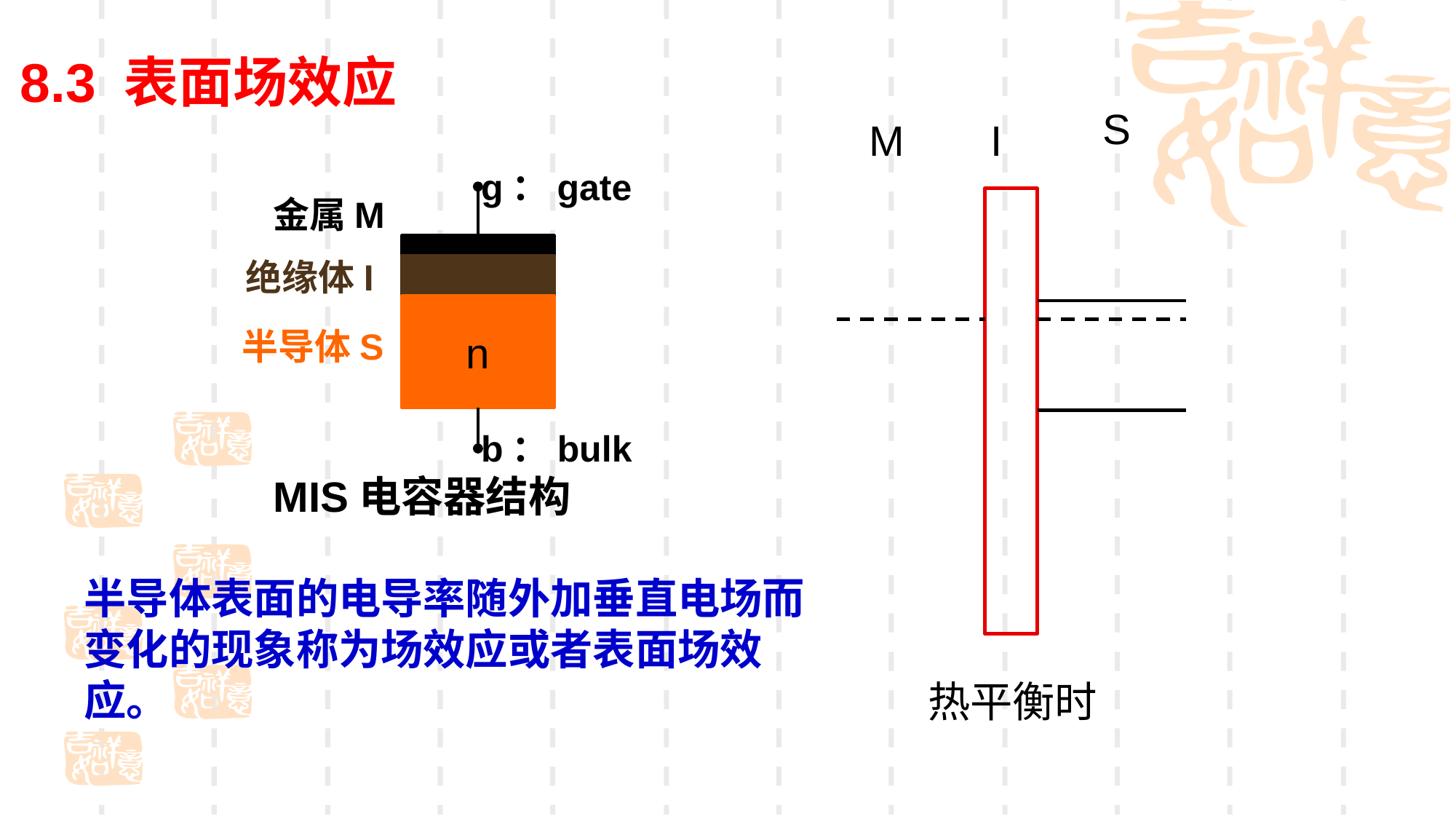

# 8.3 表面场效应
S
M
I

热平衡时
g：gate
金属M

绝缘体I

n
半导体S
b：bulk
MIS电容器结构
半导体表面的电导率随外加垂直电场而变化的现象称为场效应或者表面场效应。